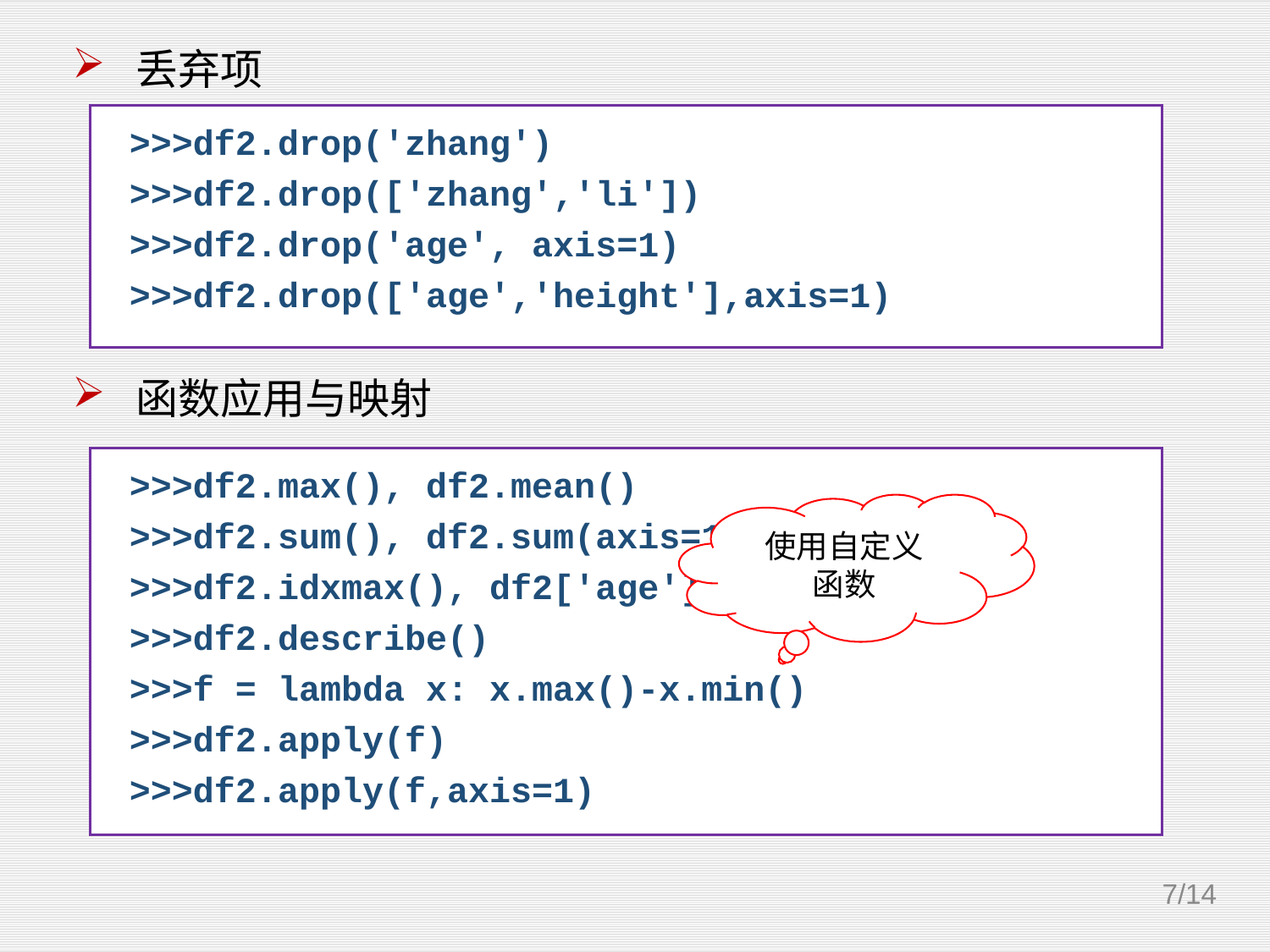

丢弃项

>>>df2.drop('zhang')
>>>df2.drop(['zhang','li'])
>>>df2.drop('age', axis=1)
>>>df2.drop(['age','height'],axis=1)

函数应用与映射

>>>df2.max(), df2.mean()
>>>df2.sum(), df2.sum(axis=1)
>>>df2.idxmax(), df2['age'].idxmax()
>>>df2.describe()
>>>f = lambda x: x.max()-x.min()
>>>df2.apply(f)
>>>df2.apply(f,axis=1)
使用自定义
函数